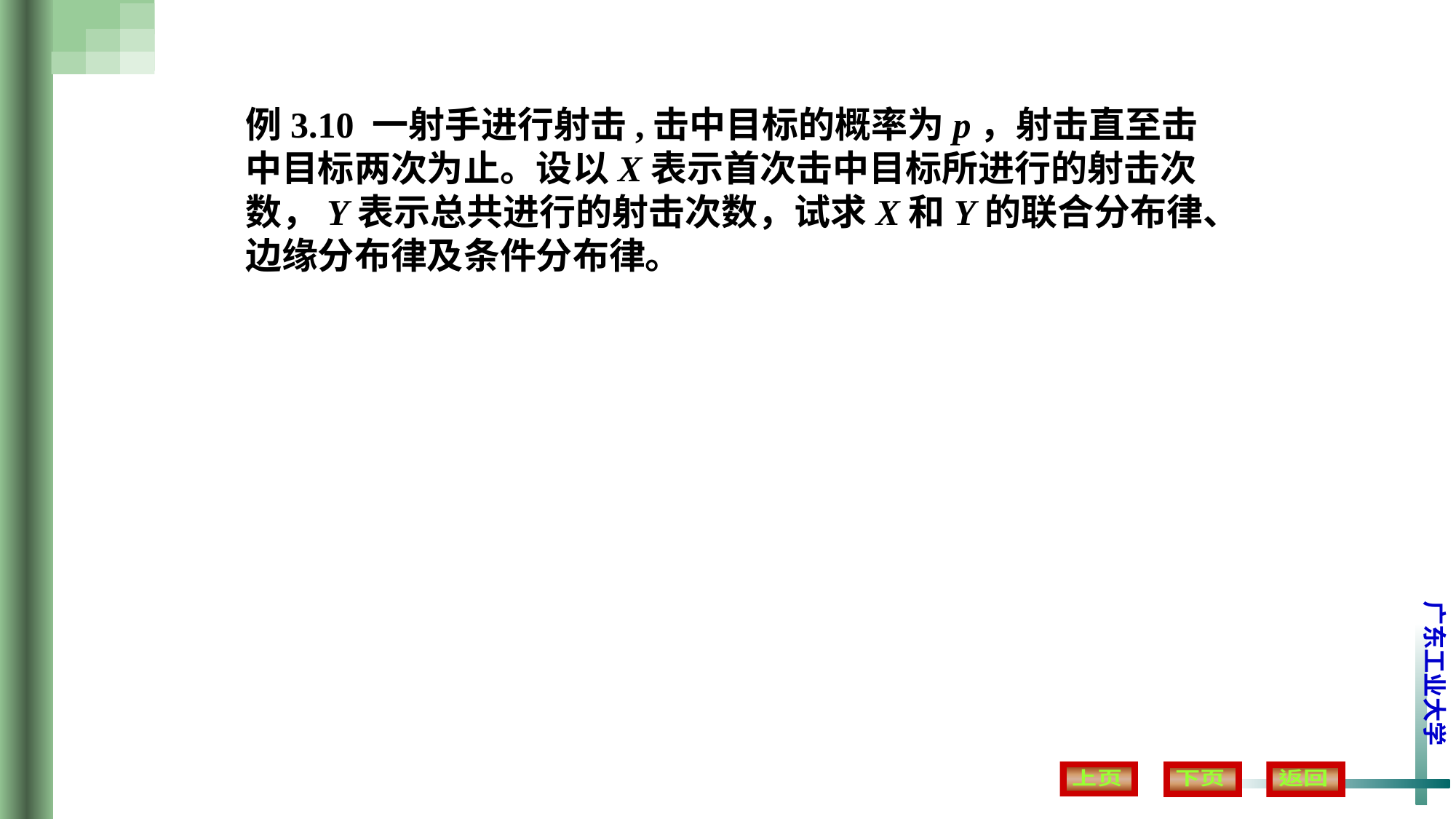

例3.10 一射手进行射击,击中目标的概率为p，射击直至击中目标两次为止。设以X表示首次击中目标所进行的射击次数，Y表示总共进行的射击次数，试求X和Y的联合分布律、边缘分布律及条件分布律。